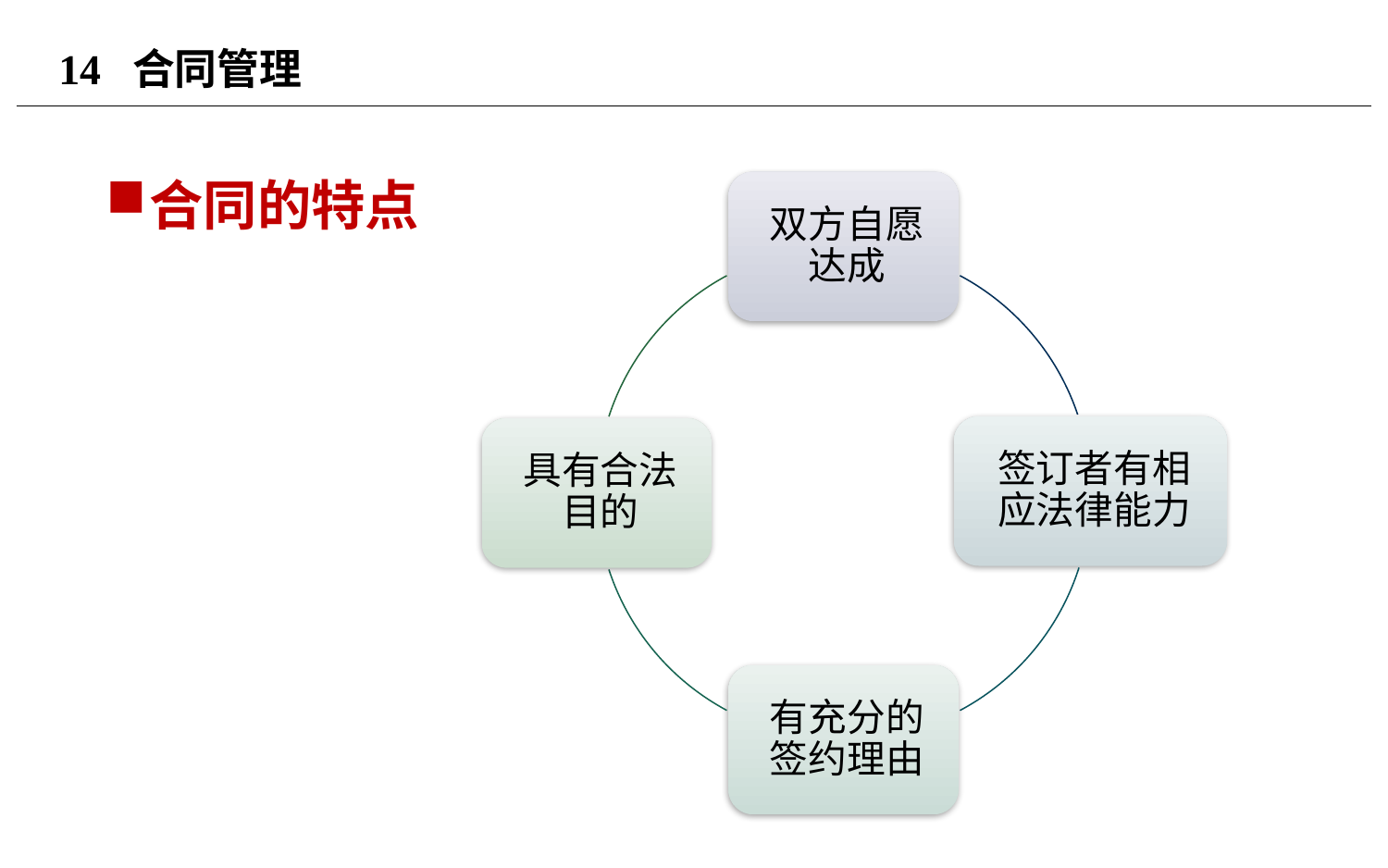

# 14  合同管理
合同的特点

双方自愿达成
签订者有相应法律能力
有充分的签约理由
具有合法目的